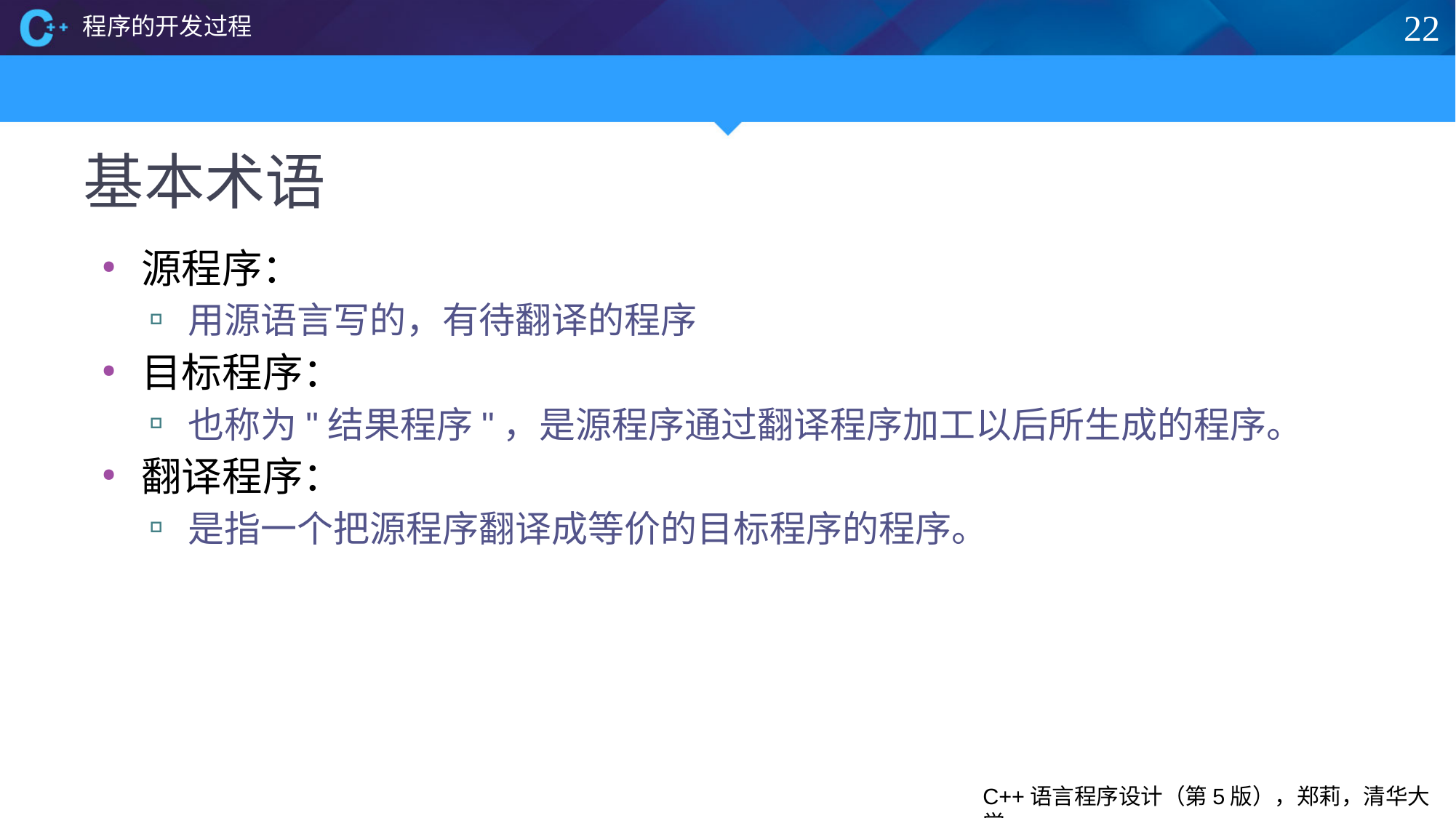

程序的开发过程
22
# 基本术语
源程序：
用源语言写的，有待翻译的程序
目标程序：
也称为"结果程序"，是源程序通过翻译程序加工以后所生成的程序。
翻译程序：
是指一个把源程序翻译成等价的目标程序的程序。